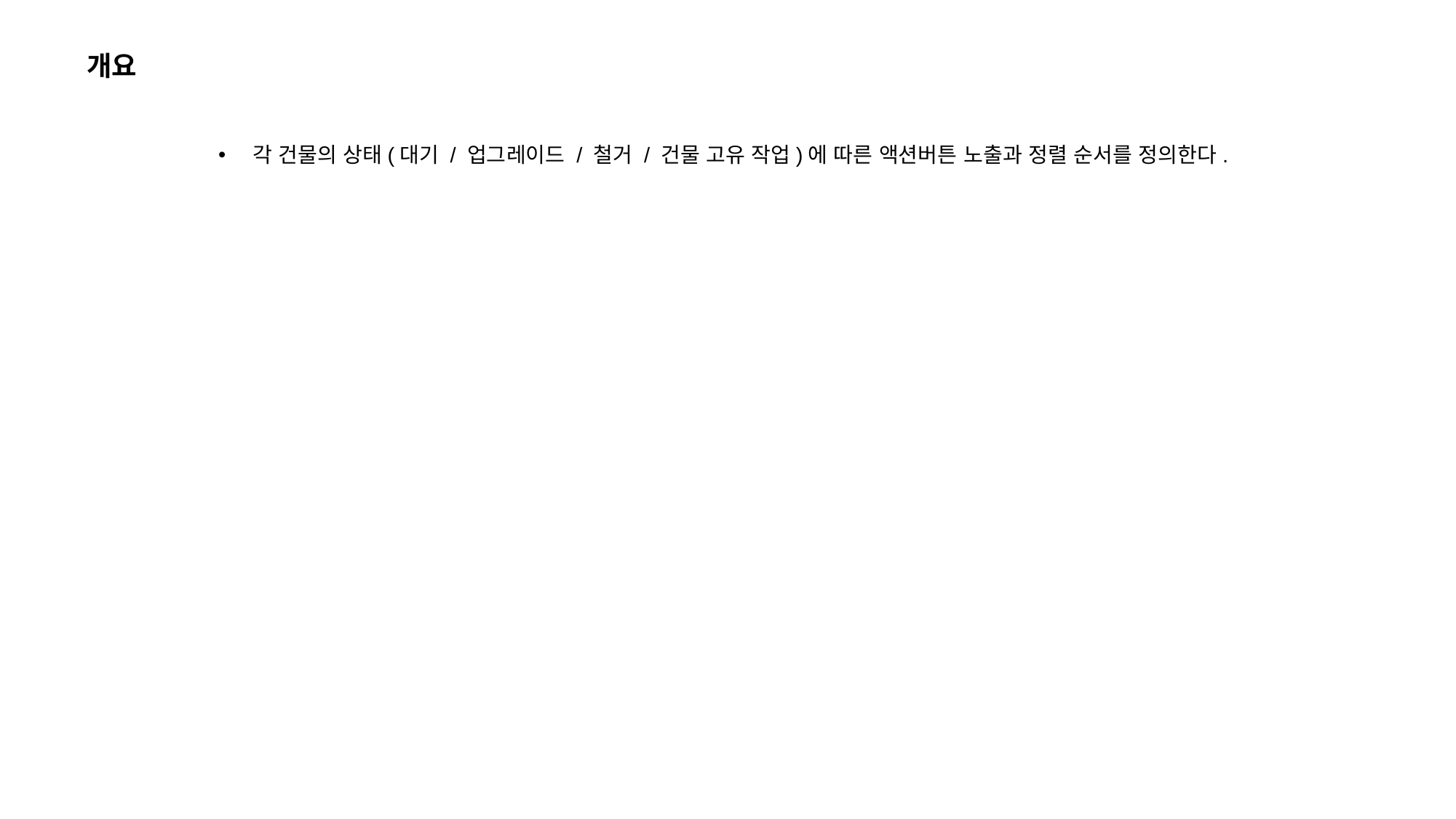

개요
각 건물의 상태(대기 / 업그레이드 / 철거 / 건물 고유 작업)에 따른 액션버튼 노출과 정렬 순서를 정의한다.